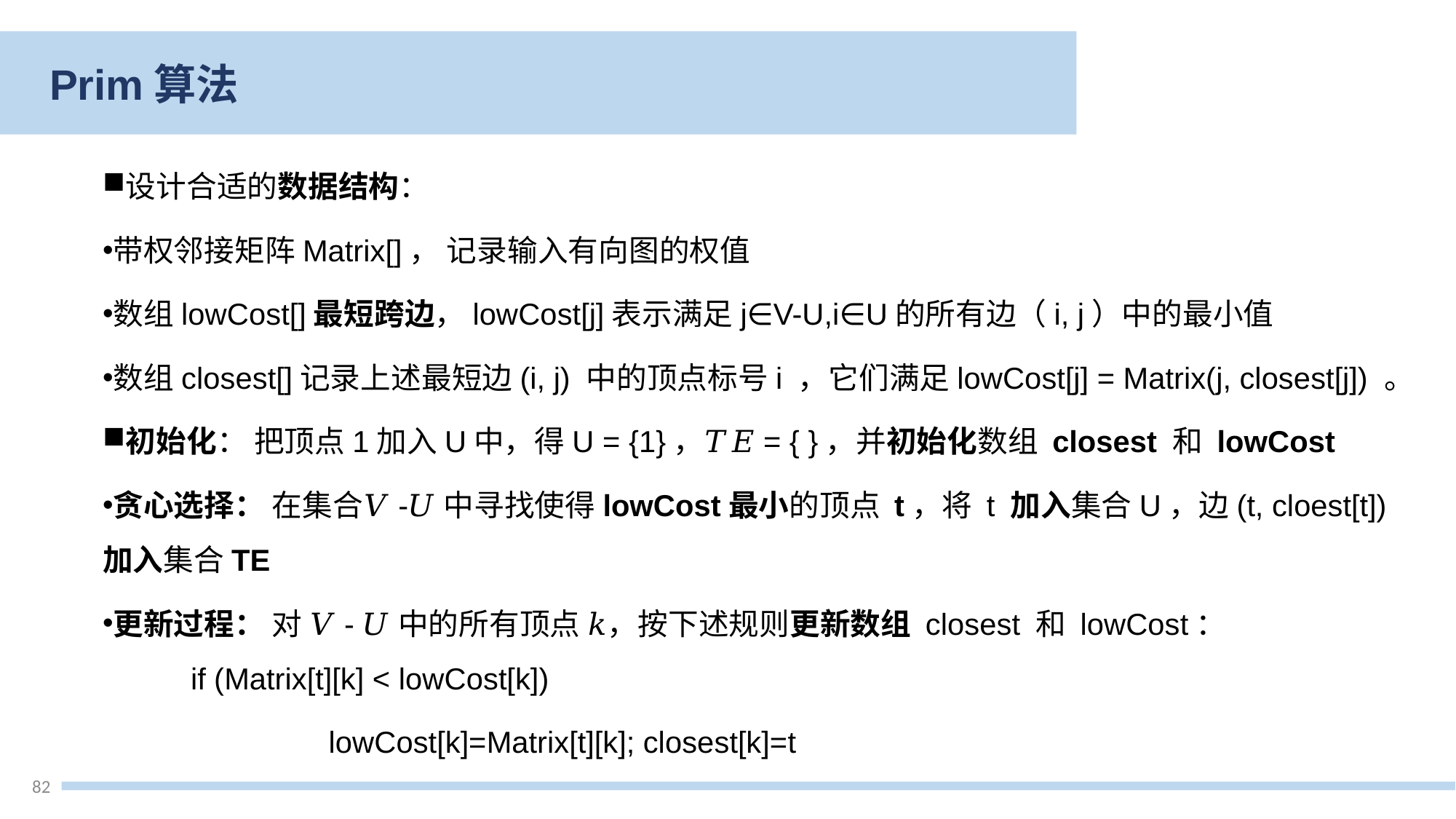

Prim算法
设计合适的数据结构：
带权邻接矩阵Matrix[]， 记录输入有向图的权值
数组lowCost[]最短跨边，lowCost[j]表示满足j∈V-U,i∈U的所有边（i, j）中的最小值
数组closest[]记录上述最短边(i, j) 中的顶点标号i ，它们满足lowCost[j] = Matrix(j, closest[j]) 。
初始化： 把顶点1加入U中，得U = {1}，𝑇𝐸= { }，并初始化数组 closest 和 lowCost
贪心选择： 在集合𝑉-𝑈中寻找使得lowCost最小的顶点 t，将 t 加入集合U，边(t, cloest[t]) 加入集合TE
更新过程： 对 𝑉- 𝑈中的所有顶点 𝑘，按下述规则更新数组 closest 和 lowCost：
            if (Matrix[t][k] < lowCost[k])
                           lowCost[k]=Matrix[t][k]; closest[k]=t
82